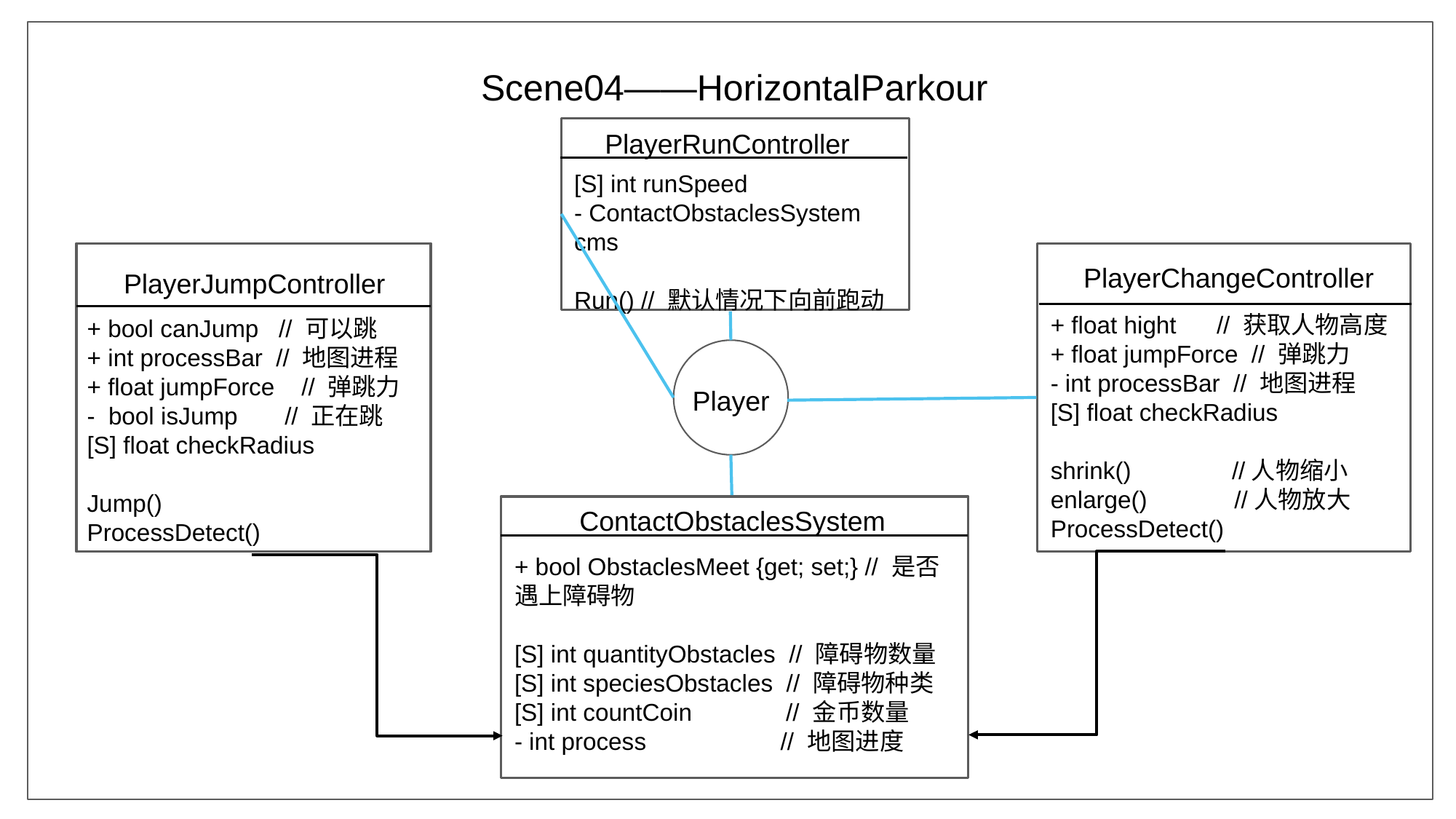

Scene04——HorizontalParkour

PlayerRunController
[S] int runSpeed
- ContactObstaclesSystem cms

Run() // 默认情况下向前跑动

PlayerJumpController
+ bool canJump   // 可以跳
+ int processBar  // 地图进程
+ float jumpForce    // 弹跳力
-  bool isJump       // 正在跳
[S] float checkRadius

Jump()
ProcessDetect()

PlayerChangeController
+ float hight      // 获取人物高度
+ float jumpForce  // 弹跳力
- int processBar  // 地图进程
[S] float checkRadius

shrink()               //人物缩小
enlarge()             //人物放大
ProcessDetect()

Player

ContactObstaclesSystem
+ bool ObstaclesMeet {get; set;} // 是否遇上障碍物

[S] int quantityObstacles  // 障碍物数量
[S] int speciesObstacles  // 障碍物种类
[S] int countCoin              // 金币数量
- int process                    // 地图进度